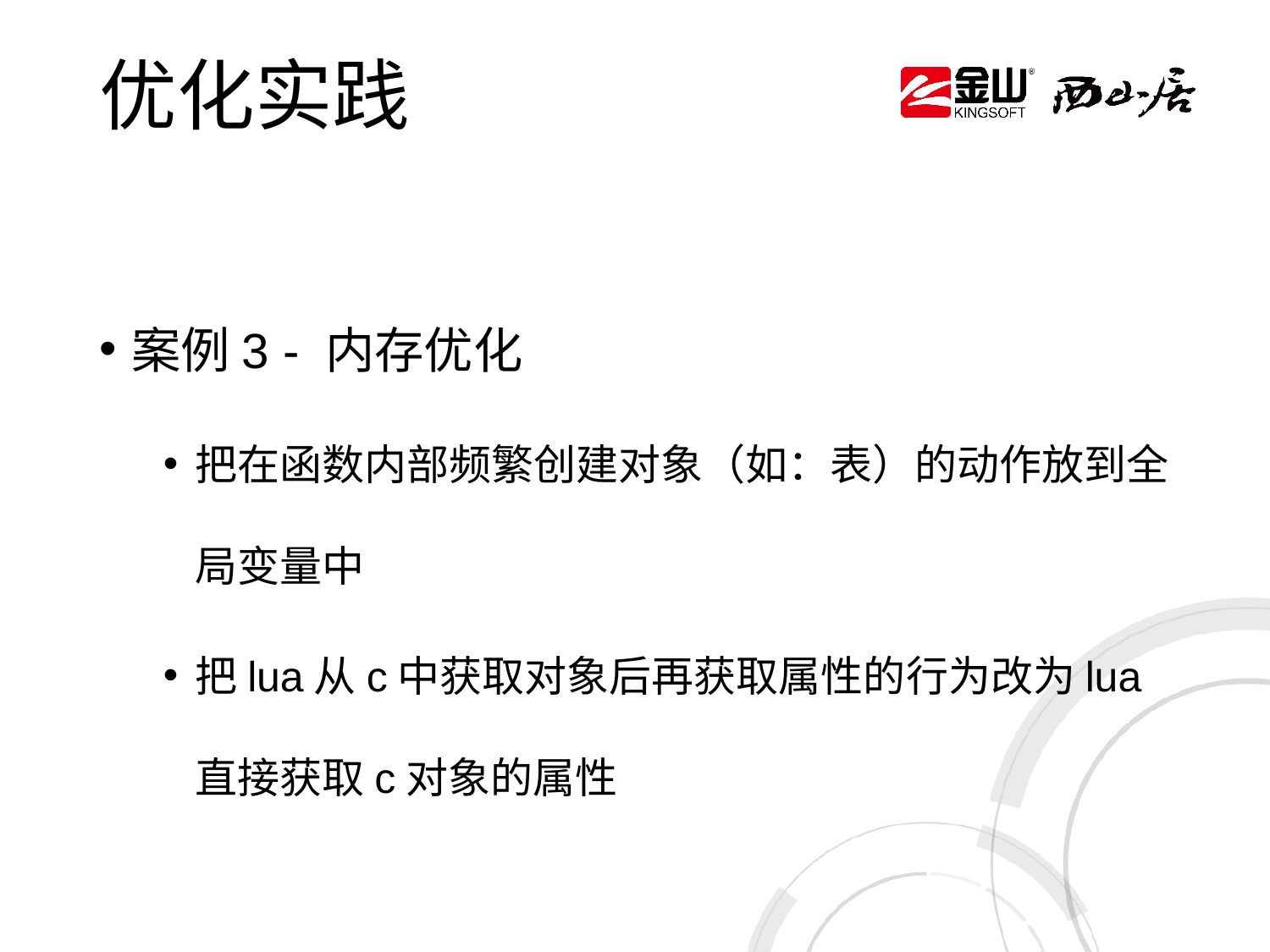

# 优化实践
案例3 - 内存优化
把在函数内部频繁创建对象（如：表）的动作放到全局变量中
把lua从c中获取对象后再获取属性的行为改为lua直接获取c对象的属性